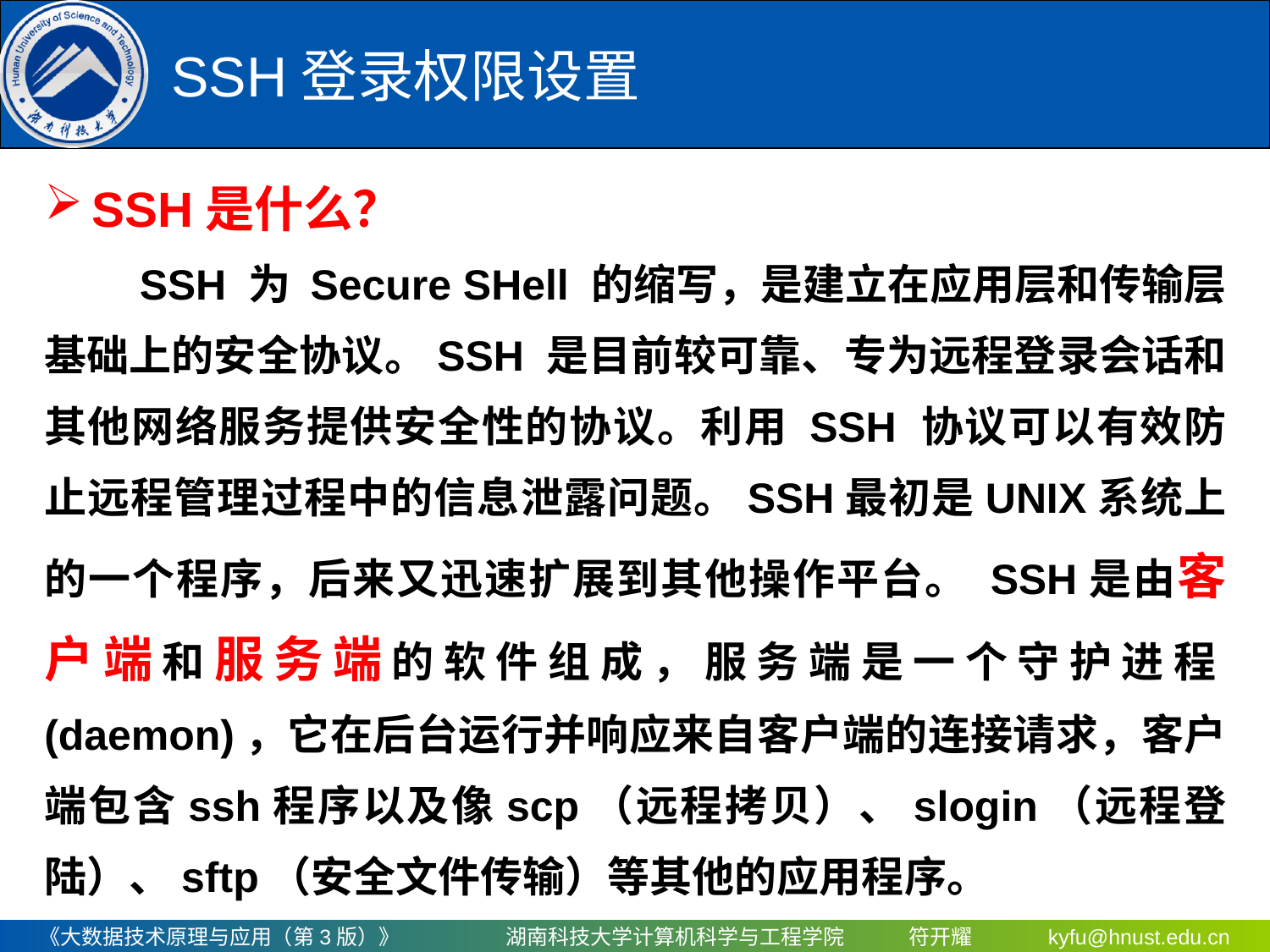

# SSH登录权限设置
SSH是什么？
        SSH 为 Secure SHell 的缩写，是建立在应用层和传输层基础上的安全协议。SSH 是目前较可靠、专为远程登录会话和其他网络服务提供安全性的协议。利用 SSH 协议可以有效防止远程管理过程中的信息泄露问题。SSH最初是UNIX系统上的一个程序，后来又迅速扩展到其他操作平台。 SSH是由客户端和服务端的软件组成，服务端是一个守护进程(daemon)，它在后台运行并响应来自客户端的连接请求，客户端包含ssh程序以及像scp（远程拷贝）、slogin（远程登陆）、sftp（安全文件传输）等其他的应用程序。